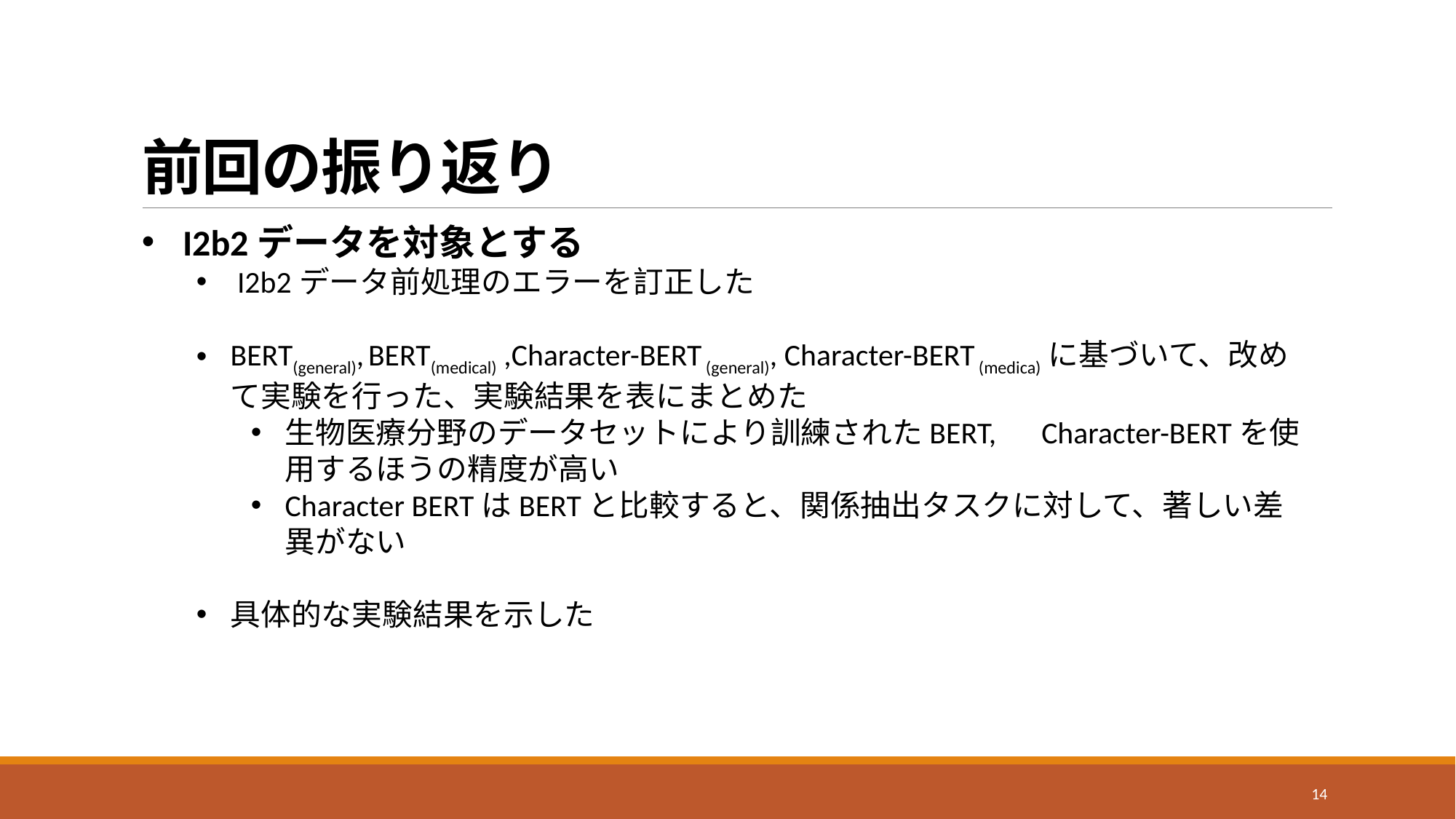

# 前回の振り返り
I2b2データを対象とする
I2b2データ前処理のエラーを訂正した

BERT(general), BERT(medical) ,Character-BERT (general), Character-BERT (medica)に基づいて、改めて実験を行った、実験結果を表にまとめた
生物医療分野のデータセットにより訓練されたBERT,　Character-BERTを使用するほうの精度が高い
Character BERTはBERTと比較すると、関係抽出タスクに対して、著しい差異がない

具体的な実験結果を示した

14